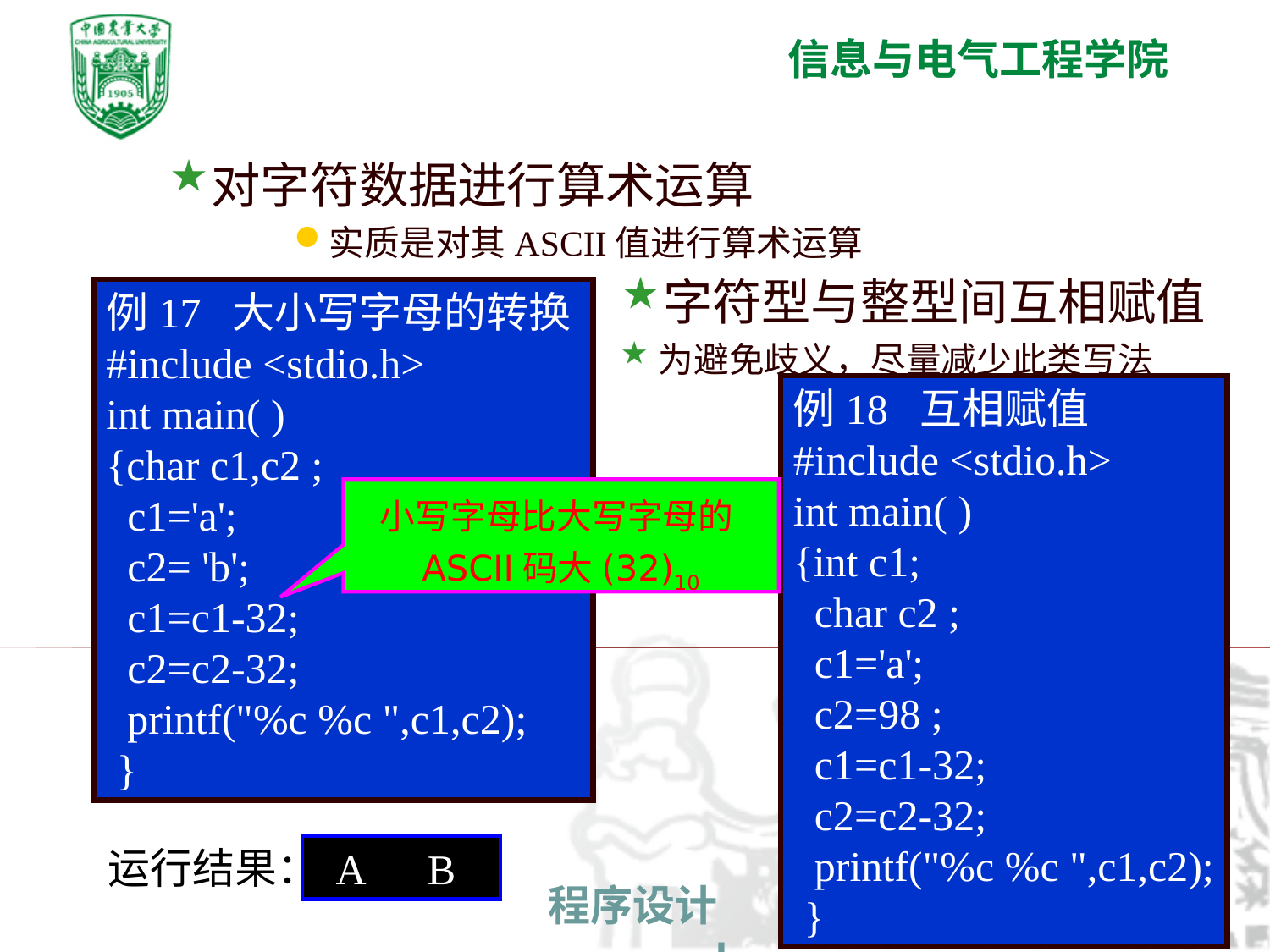

对字符数据进行算术运算
实质是对其ASCII值进行算术运算
字符型与整型间互相赋值
为避免歧义，尽量减少此类写法
例17  大小写字母的转换
#include <stdio.h>
int main( )
{char c1,c2 ;
  c1='a';
  c2= 'b';
  c1=c1-32;
  c2=c2-32;
  printf("%c %c ",c1,c2);
 }
例18  互相赋值
#include <stdio.h>
int main( )
{int c1;
  char c2 ;
  c1='a';
  c2=98 ;
  c1=c1-32;
  c2=c2-32;
  printf("%c %c ",c1,c2);
 }
小写字母比大写字母的ASCII码大(32)10
运行结果：
  A      B